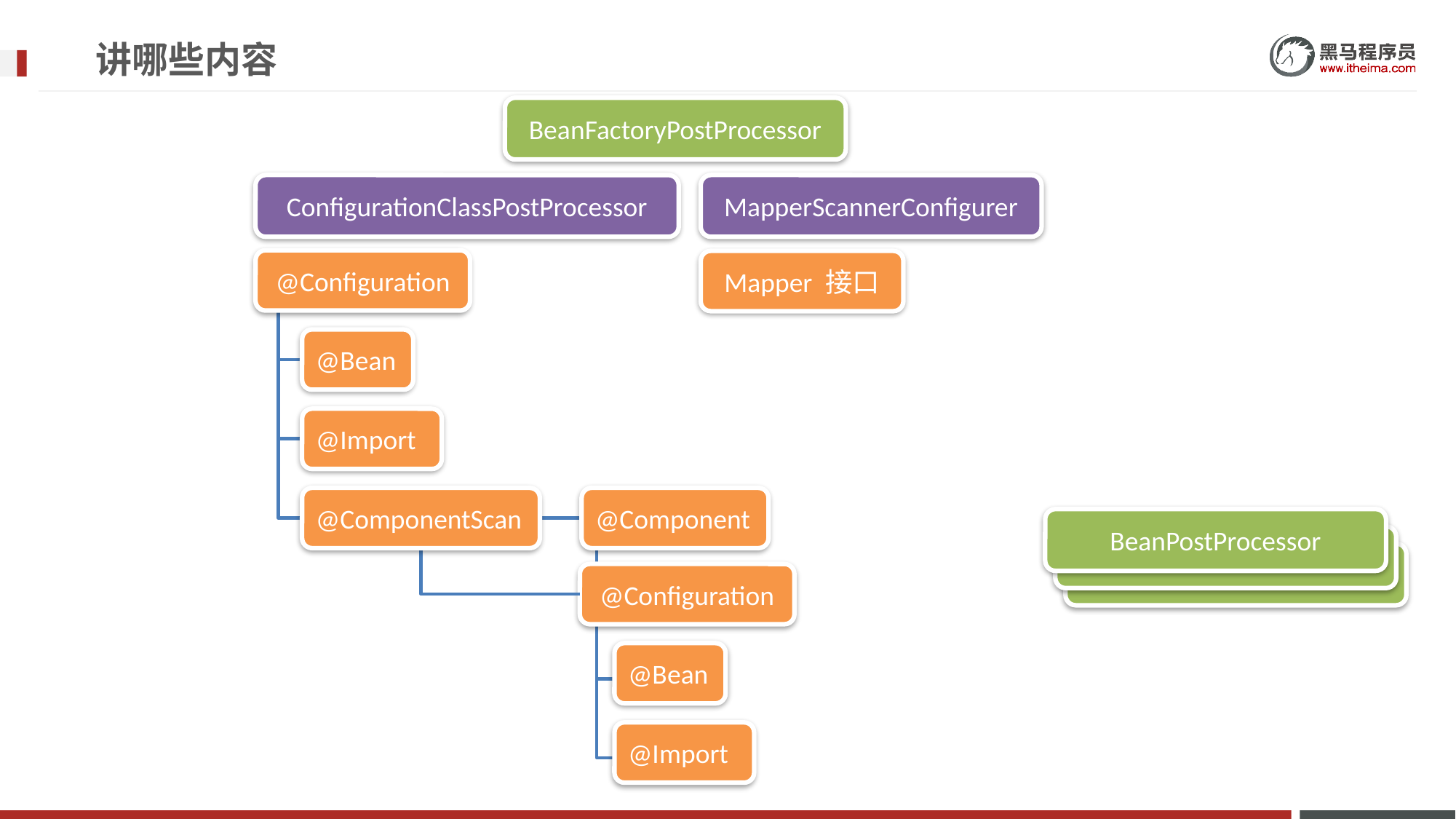

# 讲哪些内容
BeanFactoryPostProcessor
ConfigurationClassPostProcessor
MapperScannerConfigurer
@Configuration
Mapper 接口
@Bean
@Import
@ComponentScan
@Component
BeanPostProcessor
BeanPostProcessor
BeanPostProcessor
@Configuration
@Bean
@Import